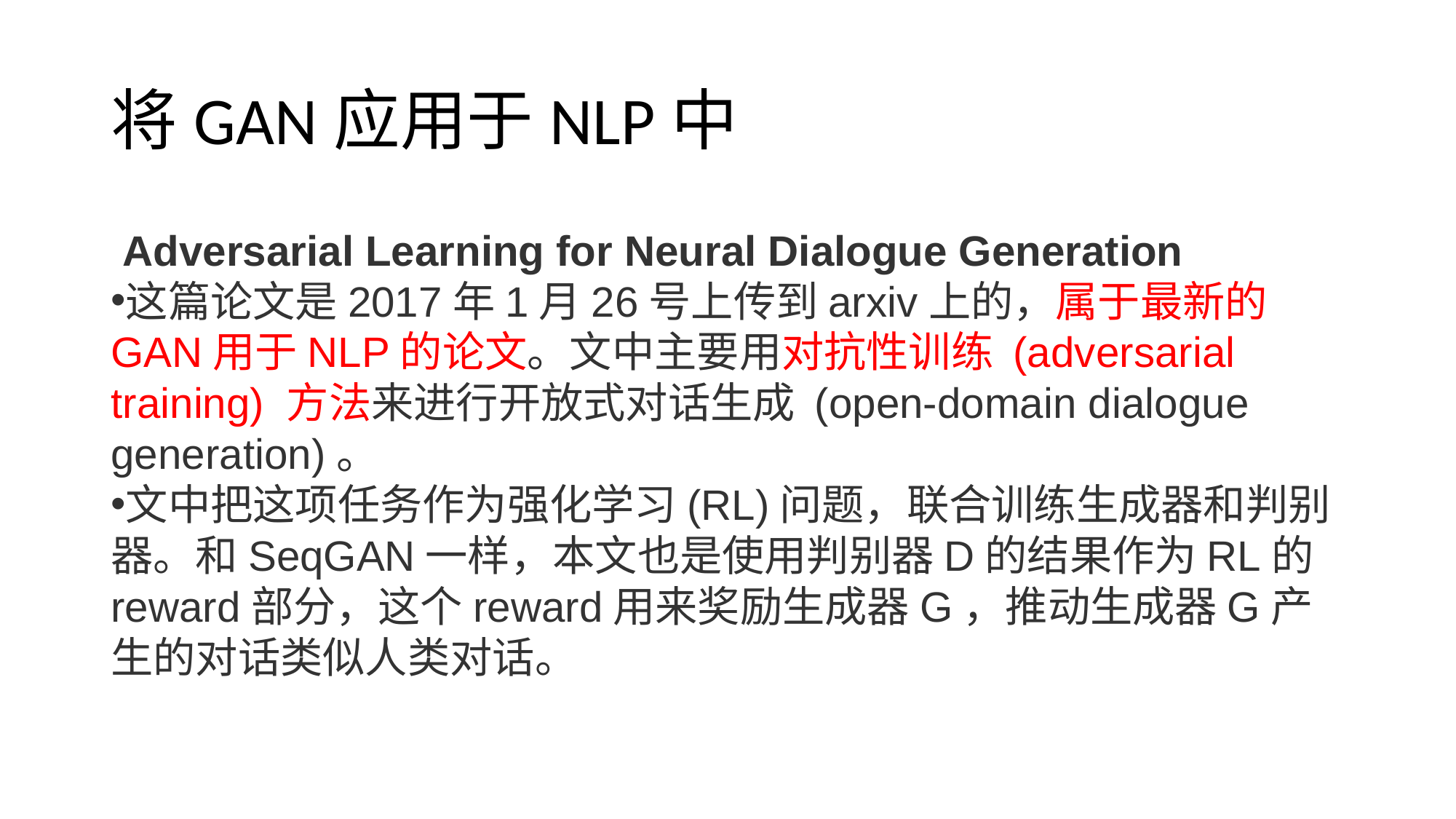

# 将GAN应用于NLP中
 Adversarial Learning for Neural Dialogue Generation
这篇论文是2017年1月26号上传到arxiv上的，属于最新的GAN用于NLP的论文。文中主要用对抗性训练 (adversarial training) 方法来进行开放式对话生成 (open-domain dialogue generation)。
文中把这项任务作为强化学习(RL)问题，联合训练生成器和判别器。和SeqGAN一样，本文也是使用判别器D的结果作为RL的reward部分，这个reward用来奖励生成器G，推动生成器G产生的对话类似人类对话。